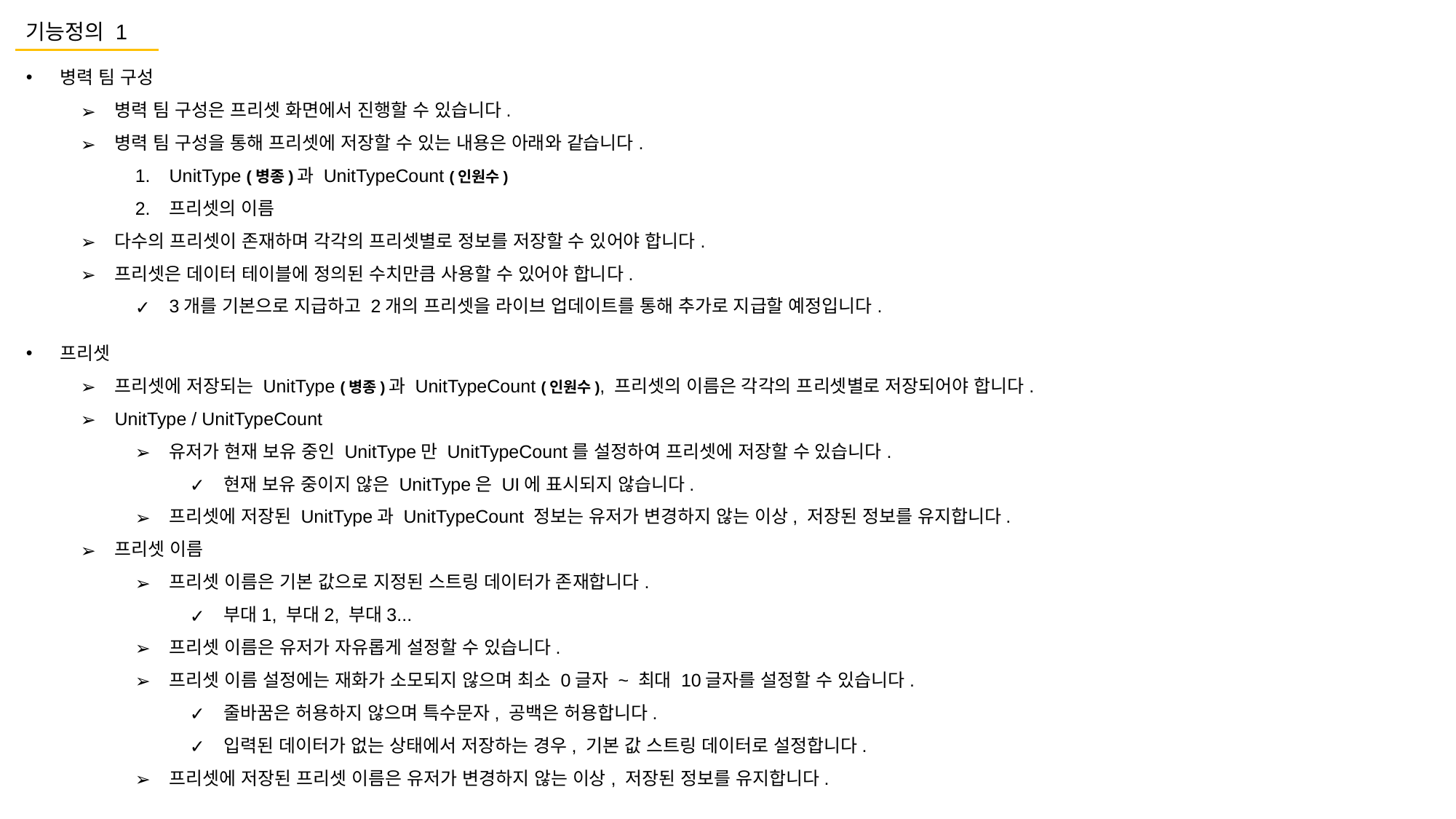

기능정의 1
병력 팀 구성
병력 팀 구성은 프리셋 화면에서 진행할 수 있습니다.
병력 팀 구성을 통해 프리셋에 저장할 수 있는 내용은 아래와 같습니다.
UnitType (병종)과 UnitTypeCount (인원수)
프리셋의 이름
다수의 프리셋이 존재하며 각각의 프리셋별로 정보를 저장할 수 있어야 합니다.
프리셋은 데이터 테이블에 정의된 수치만큼 사용할 수 있어야 합니다.
3개를 기본으로 지급하고 2개의 프리셋을 라이브 업데이트를 통해 추가로 지급할 예정입니다.
프리셋
프리셋에 저장되는 UnitType (병종)과 UnitTypeCount (인원수), 프리셋의 이름은 각각의 프리셋별로 저장되어야 합니다.
UnitType / UnitTypeCount
유저가 현재 보유 중인 UnitType만 UnitTypeCount를 설정하여 프리셋에 저장할 수 있습니다.
현재 보유 중이지 않은 UnitType은 UI에 표시되지 않습니다.
프리셋에 저장된 UnitType과 UnitTypeCount 정보는 유저가 변경하지 않는 이상, 저장된 정보를 유지합니다.
프리셋 이름
프리셋 이름은 기본 값으로 지정된 스트링 데이터가 존재합니다.
부대1, 부대2, 부대3...
프리셋 이름은 유저가 자유롭게 설정할 수 있습니다.
프리셋 이름 설정에는 재화가 소모되지 않으며 최소 0글자 ~ 최대 10글자를 설정할 수 있습니다.
줄바꿈은 허용하지 않으며 특수문자, 공백은 허용합니다.
입력된 데이터가 없는 상태에서 저장하는 경우, 기본 값 스트링 데이터로 설정합니다.
프리셋에 저장된 프리셋 이름은 유저가 변경하지 않는 이상, 저장된 정보를 유지합니다.